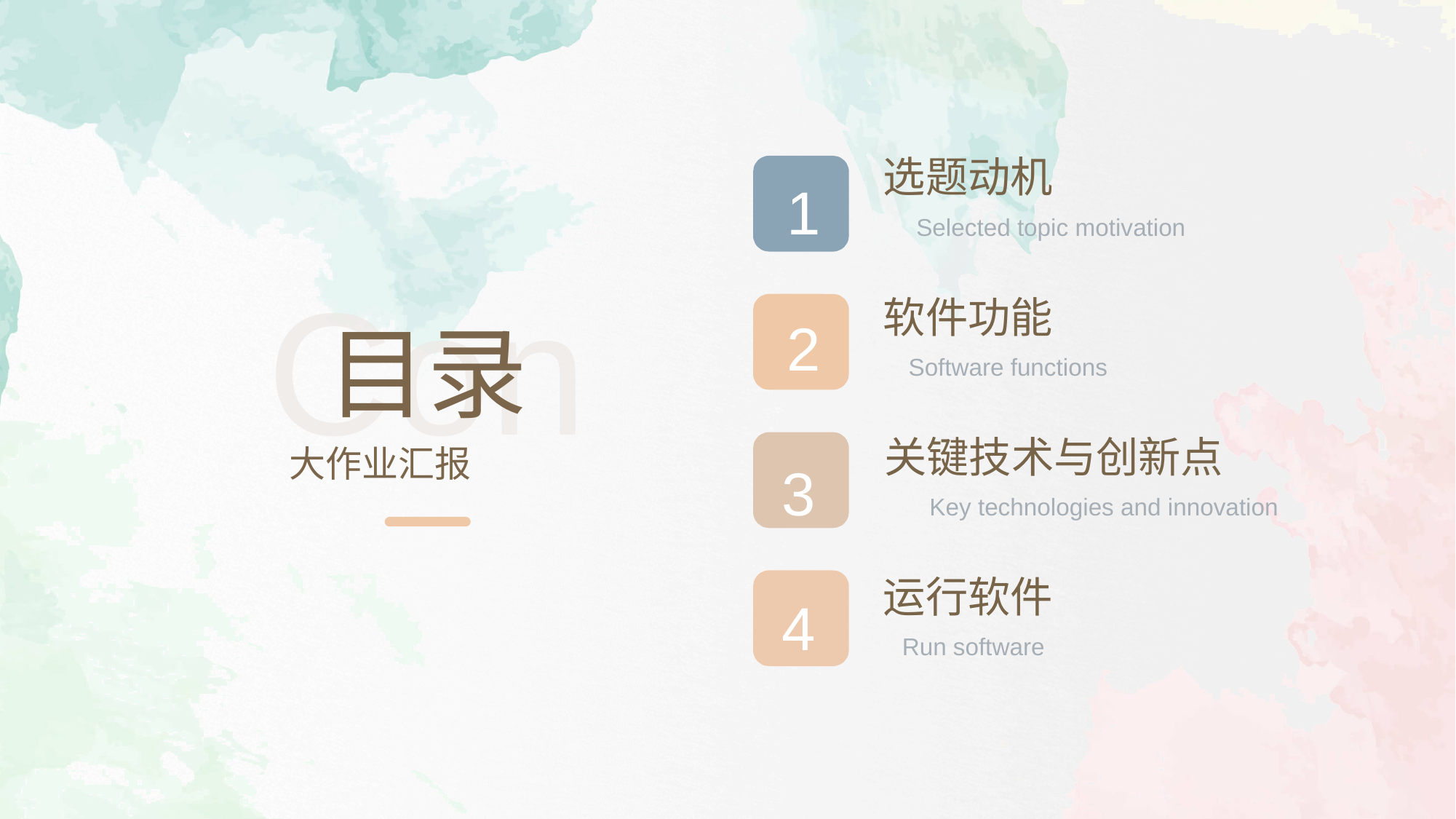

选题动机

1

2

3

4
Selected topic motivation
Con
软件功能
目录
Software functions
关键技术与创新点
大作业汇报
Key technologies and innovation

运行软件
Run software